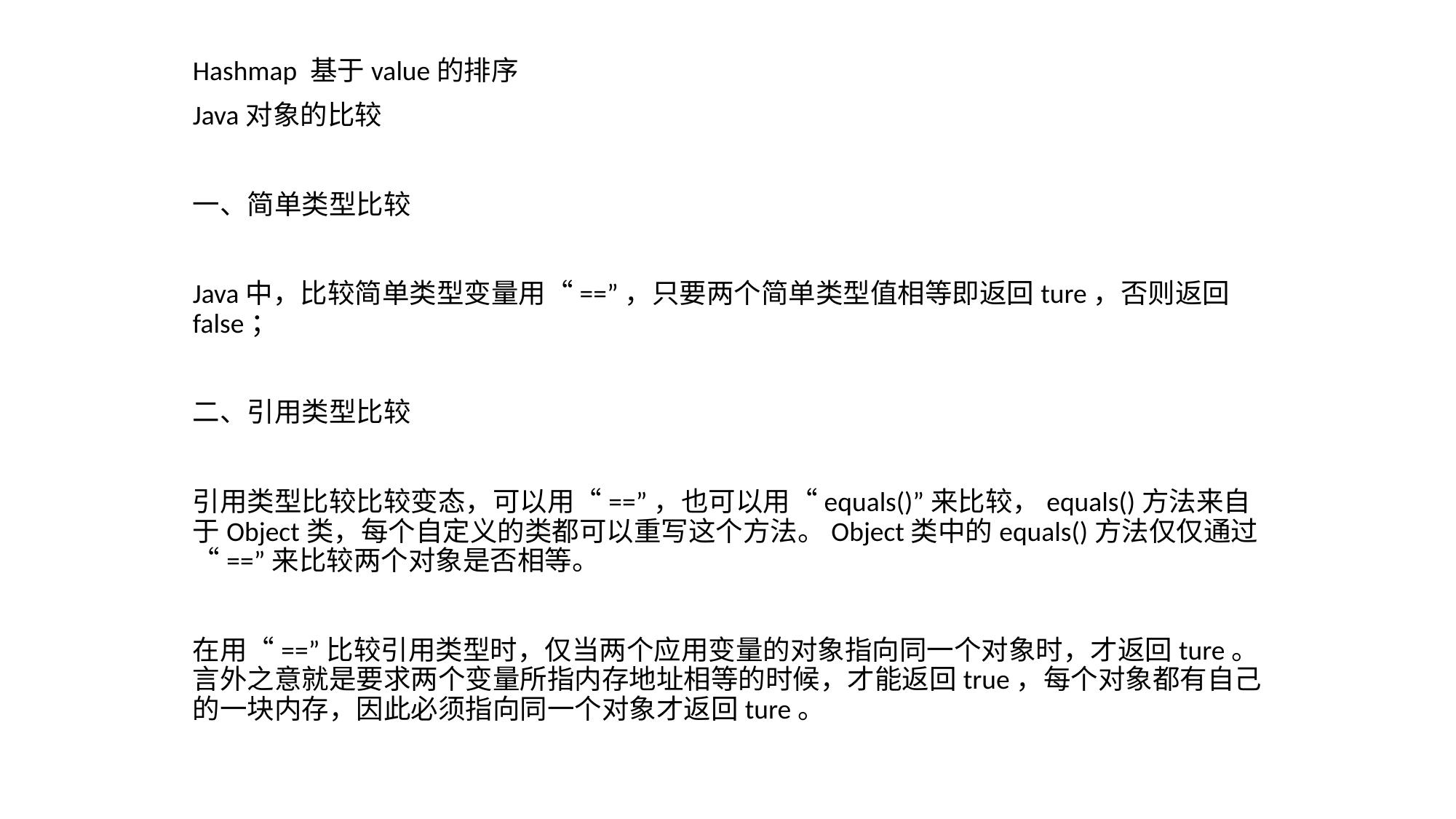

Hashmap 基于value的排序
Java对象的比较

一、简单类型比较

Java中，比较简单类型变量用“==”，只要两个简单类型值相等即返回ture，否则返回false；

二、引用类型比较

引用类型比较比较变态，可以用“==”，也可以用“equals()”来比较，equals()方法来自于Object类，每个自定义的类都可以重写这个方法。Object类中的equals()方法仅仅通过“==”来比较两个对象是否相等。

在用“==”比较引用类型时，仅当两个应用变量的对象指向同一个对象时，才返回ture。言外之意就是要求两个变量所指内存地址相等的时候，才能返回true，每个对象都有自己的一块内存，因此必须指向同一个对象才返回ture。